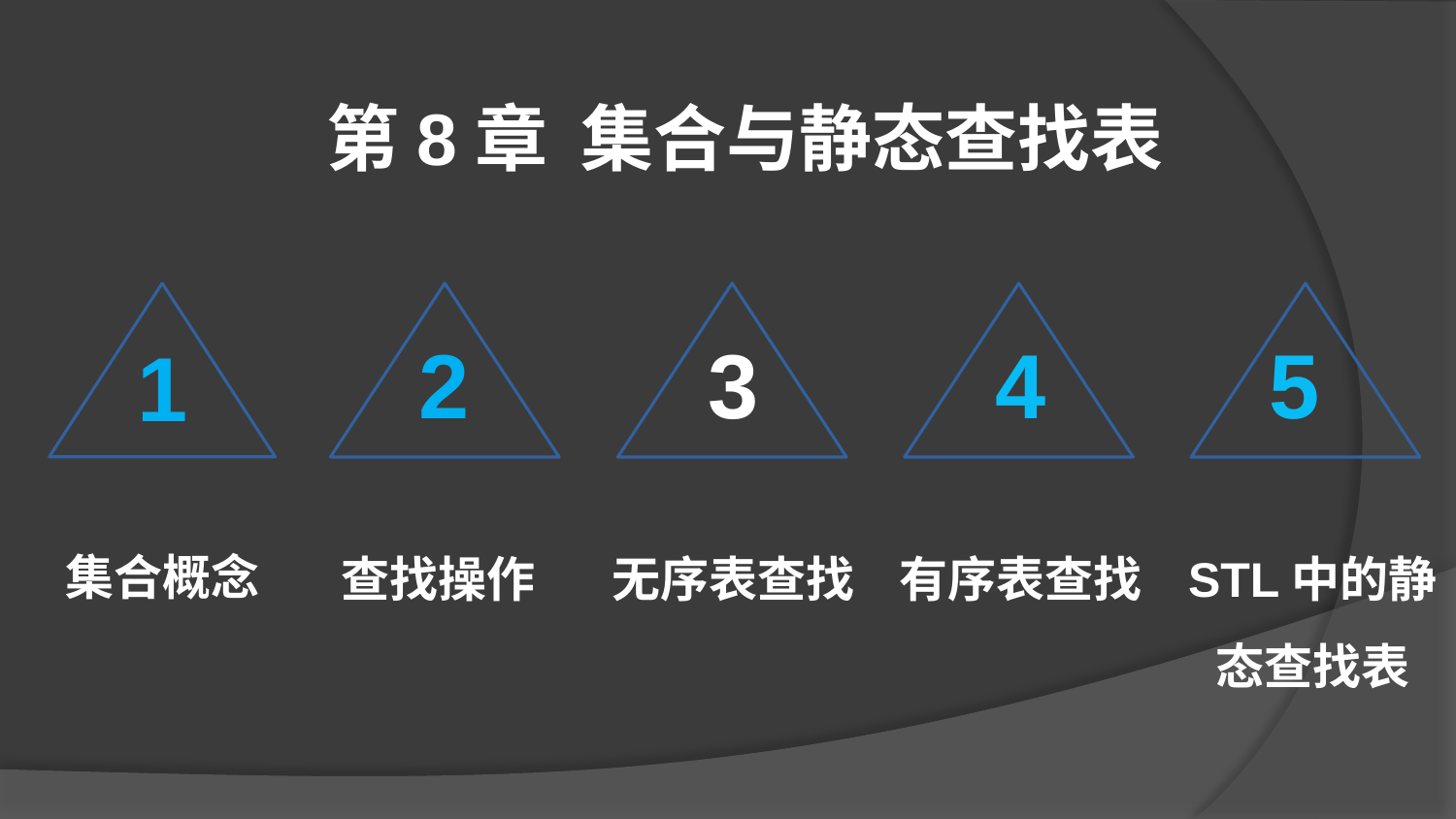

第8章  集合与静态查找表

1
集合概念

2
查找操作

  3
无序表查找

  4
有序表查找

 5
STL中的静态查找表